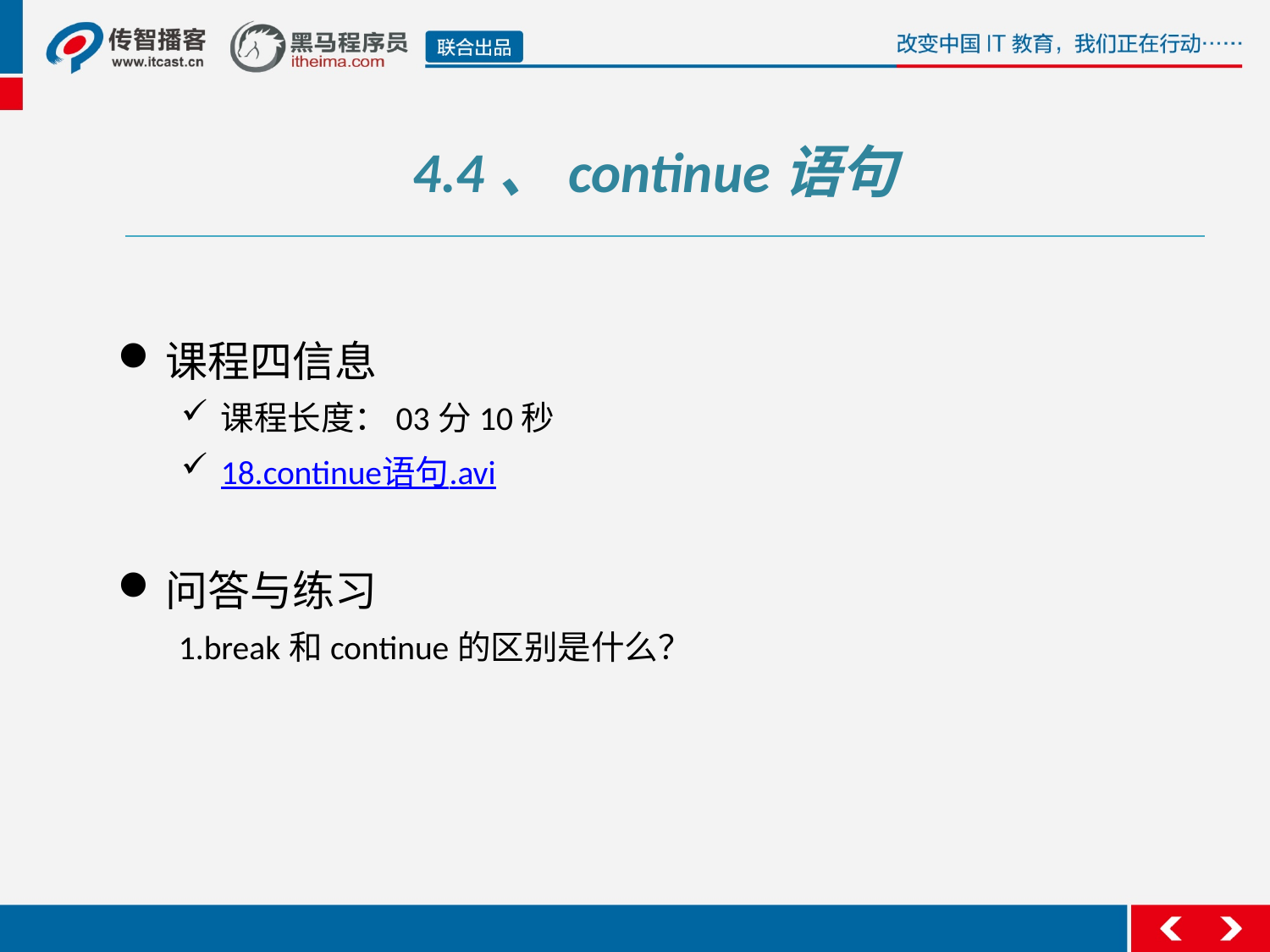

# 4.4、continue语句

课程四信息
课程长度：03分10秒
18.continue语句.avi

问答与练习
        1.break和continue的区别是什么？